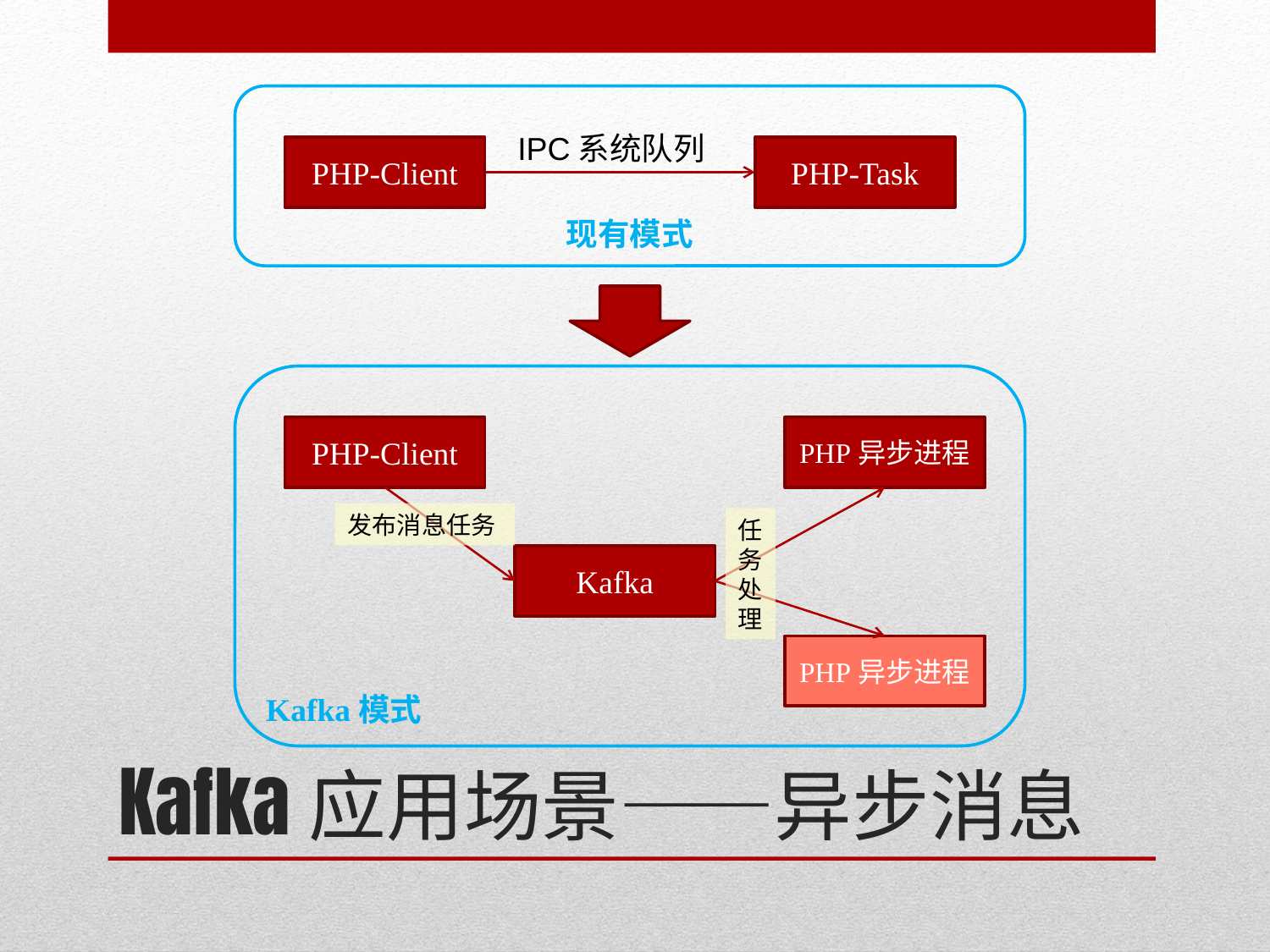

现有模式
IPC系统队列
PHP-Client
PHP-Task

Kafka模式
PHP-Client
PHP异步进程
发布消息任务
任务处理
Kafka
PHP异步进程
# Kafka应用场景——异步消息